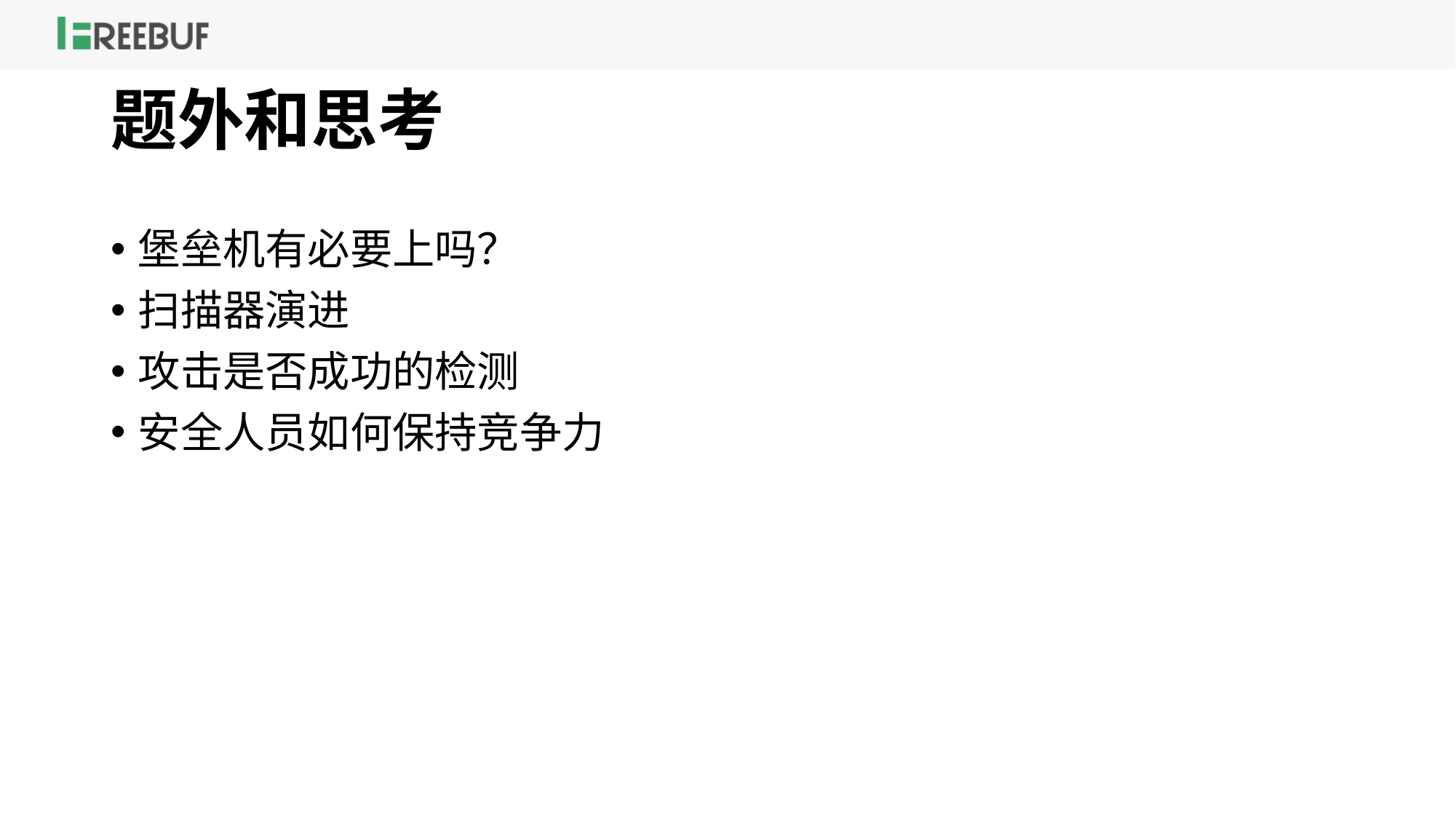

# 题外和思考
堡垒机有必要上吗？
扫描器演进
攻击是否成功的检测
安全人员如何保持竞争力